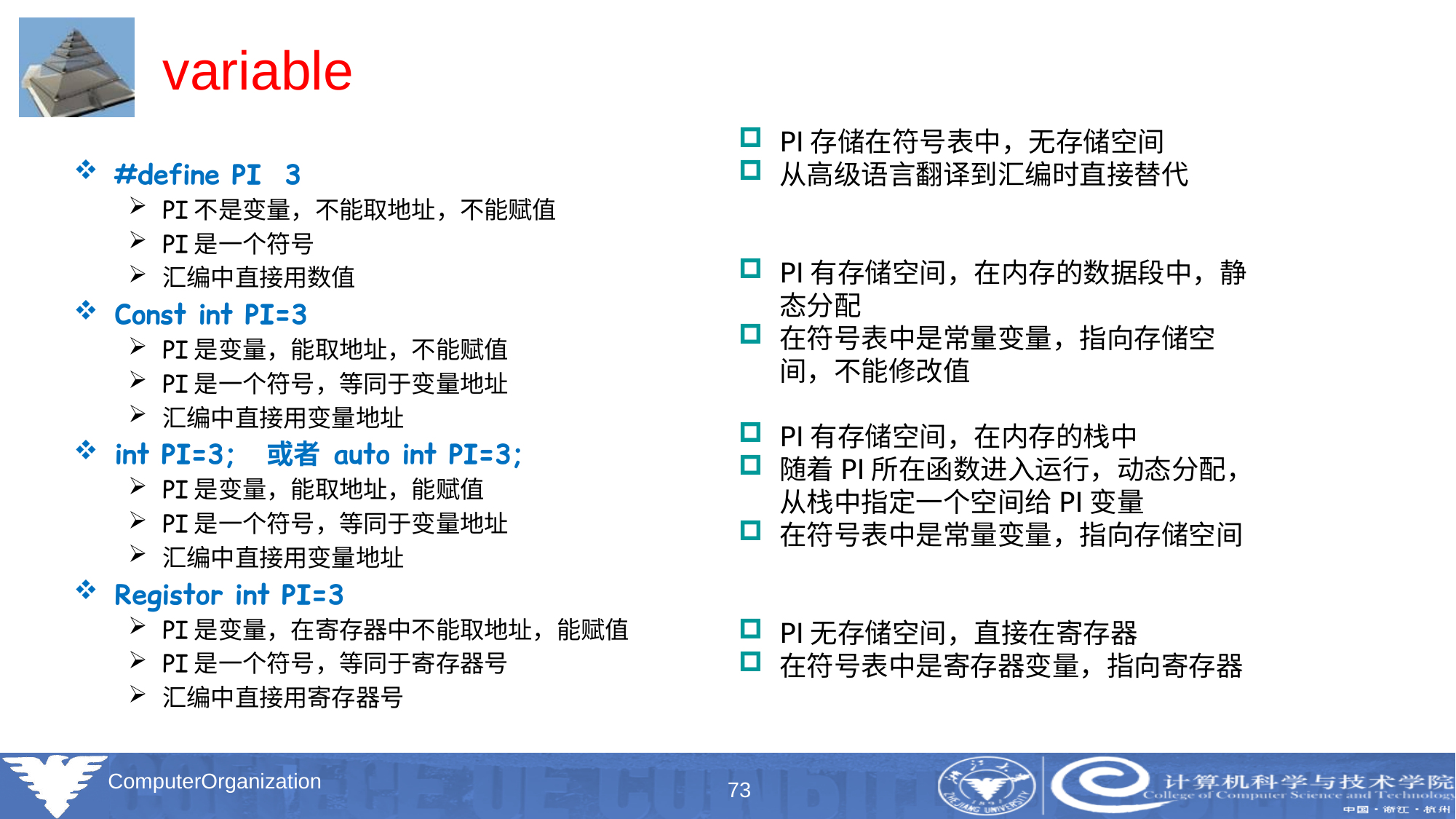

# variable
PI存储在符号表中，无存储空间
从高级语言翻译到汇编时直接替代

PI有存储空间，在内存的数据段中，静态分配
在符号表中是常量变量，指向存储空间，不能修改值

PI有存储空间，在内存的栈中
随着PI所在函数进入运行，动态分配，从栈中指定一个空间给PI变量
在符号表中是常量变量，指向存储空间

PI无存储空间，直接在寄存器
在符号表中是寄存器变量，指向寄存器
#define PI  3
PI不是变量，不能取地址，不能赋值
PI是一个符号
汇编中直接用数值
Const int PI=3
PI是变量，能取地址，不能赋值
PI是一个符号，等同于变量地址
汇编中直接用变量地址
int PI=3;  或者 auto int PI=3;
PI是变量，能取地址，能赋值
PI是一个符号，等同于变量地址
汇编中直接用变量地址
Registor int PI=3
PI是变量，在寄存器中不能取地址，能赋值
PI是一个符号，等同于寄存器号
汇编中直接用寄存器号